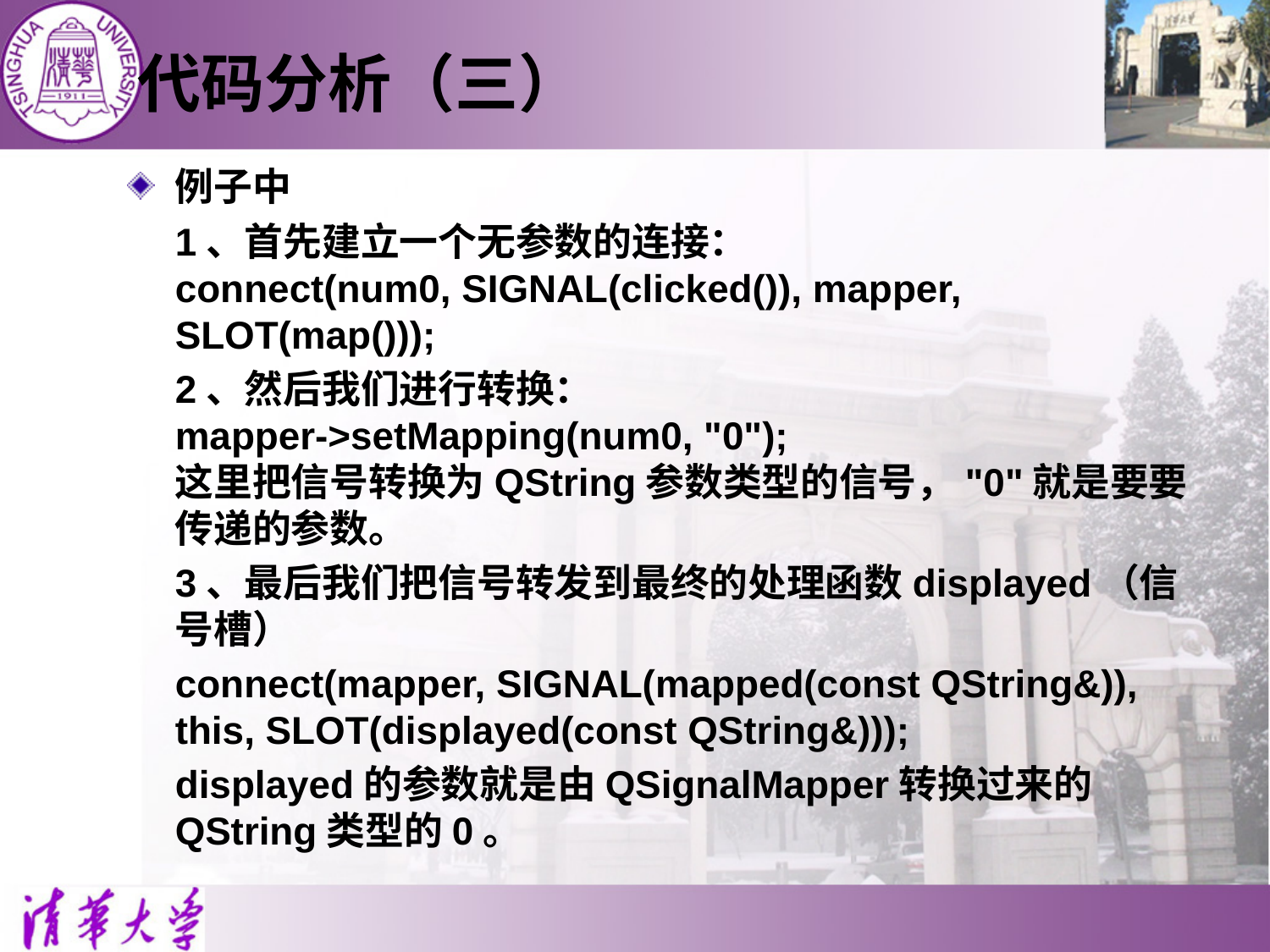

# 代码分析（三）
例子中
	1、首先建立一个无参数的连接：
connect(num0, SIGNAL(clicked()), mapper, SLOT(map()));
	2、然后我们进行转换：
mapper->setMapping(num0, "0");
这里把信号转换为QString参数类型的信号，"0"就是要要传递的参数。
	3、最后我们把信号转发到最终的处理函数displayed（信号槽）
	connect(mapper, SIGNAL(mapped(const QString&)), this, SLOT(displayed(const QString&)));
	displayed的参数就是由QSignalMapper转换过来的QString类型的0。